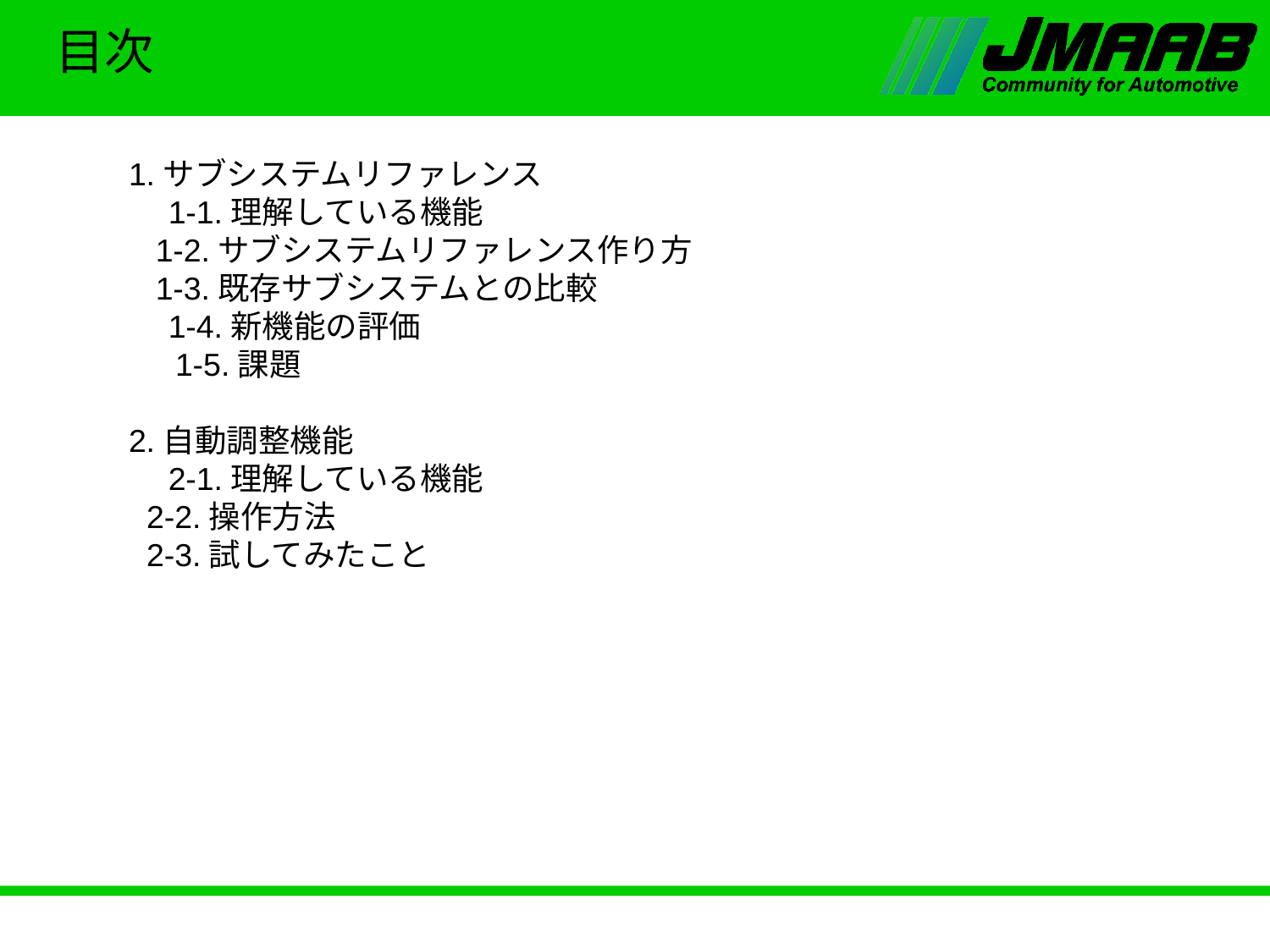

目次
1.サブシステムリファレンス
　1-1.理解している機能
   1-2.サブシステムリファレンス作り方
   1-3.既存サブシステムとの比較
　1-4.新機能の評価
　 1-5.課題

2.自動調整機能
　2-1.理解している機能
  2-2.操作方法
  2-3.試してみたこと